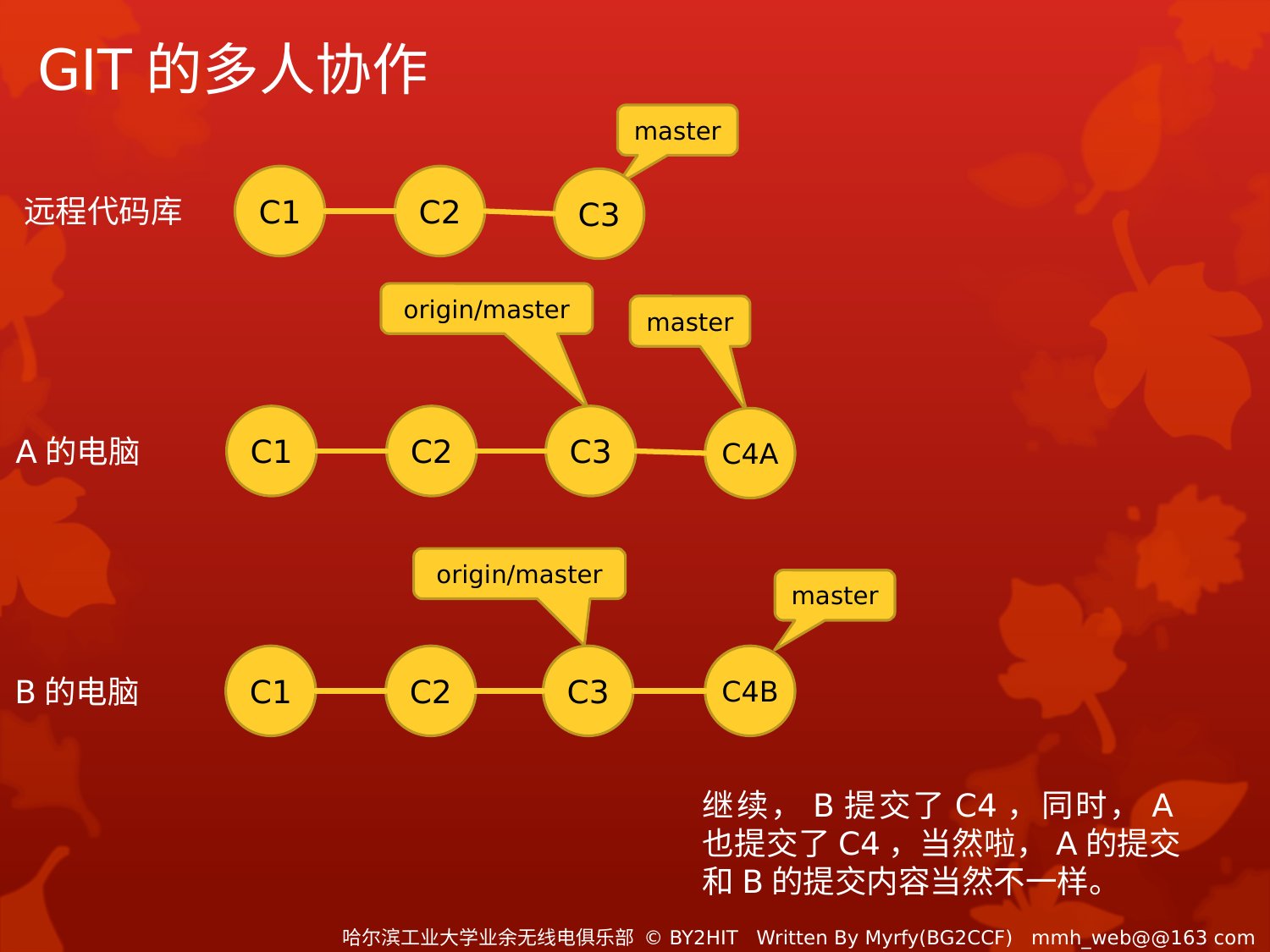

# GIT的多人协作
master
C1
C2
C3
远程代码库
origin/master
master
C1
C2
C3
C4A
A的电脑
origin/master
master
C1
C2
C3
C4B
B的电脑
继续，B提交了C4，同时，A也提交了C4，当然啦，A的提交和B的提交内容当然不一样。